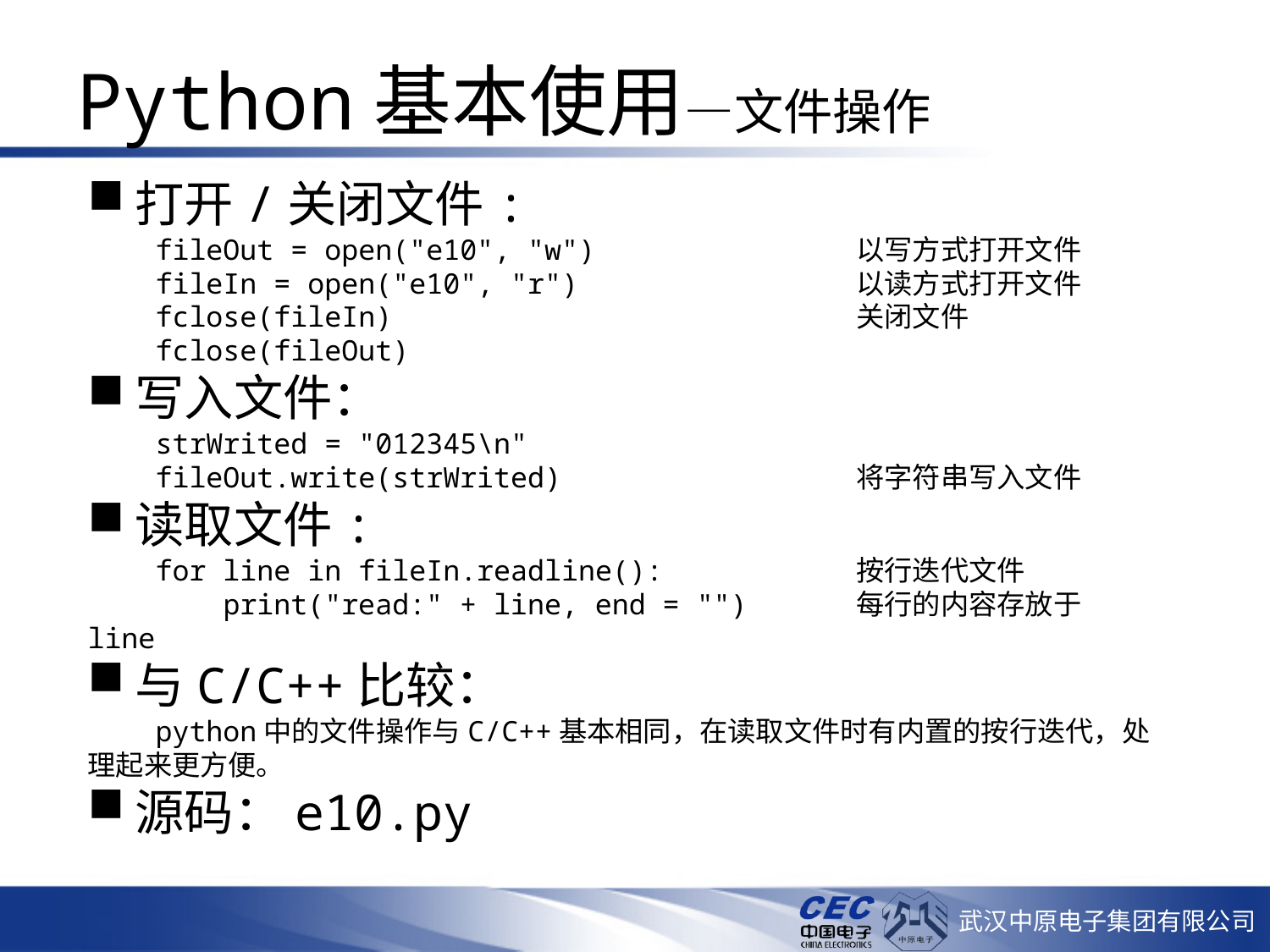

# Python基本使用—文件操作
打开/关闭文件:
    fileOut = open("e10", "w")               以写方式打开文件
    fileIn = open("e10", "r")                以读方式打开文件
    fclose(fileIn)                           关闭文件
    fclose(fileOut)
写入文件：
    strWrited = "012345\n"
    fileOut.write(strWrited)                 将字符串写入文件
读取文件:
    for line in fileIn.readline():           按行迭代文件
        print("read:" + line, end = "")      每行的内容存放于line
与C/C++比较：
    python中的文件操作与C/C++基本相同，在读取文件时有内置的按行迭代，处理起来更方便。
源码：e10.py